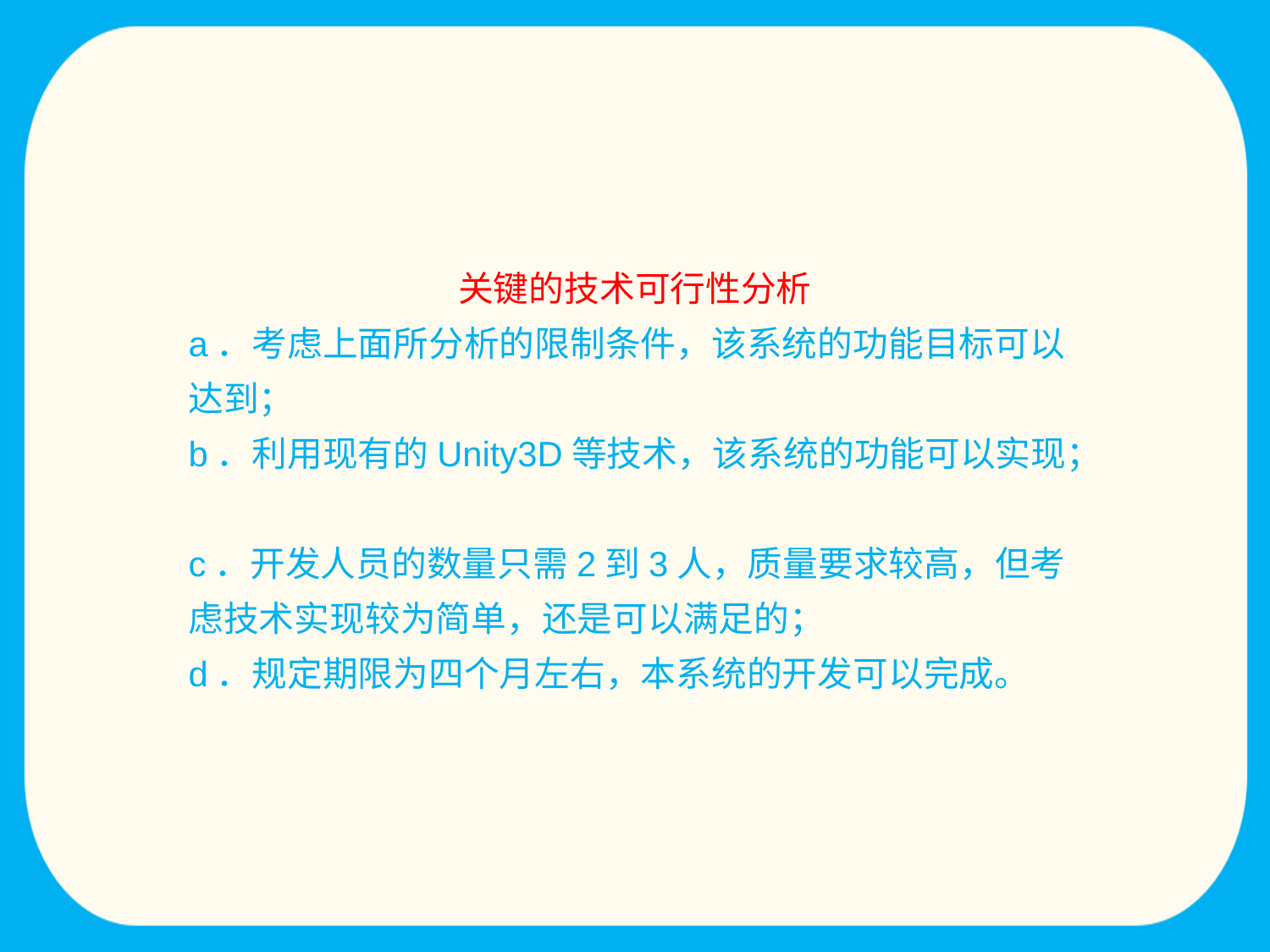

关键的技术可行性分析
a．考虑上面所分析的限制条件，该系统的功能目标可以达到；
b．利用现有的Unity3D等技术，该系统的功能可以实现；
c．开发人员的数量只需2到3人，质量要求较高，但考虑技术实现较为简单，还是可以满足的；
d．规定期限为四个月左右，本系统的开发可以完成。